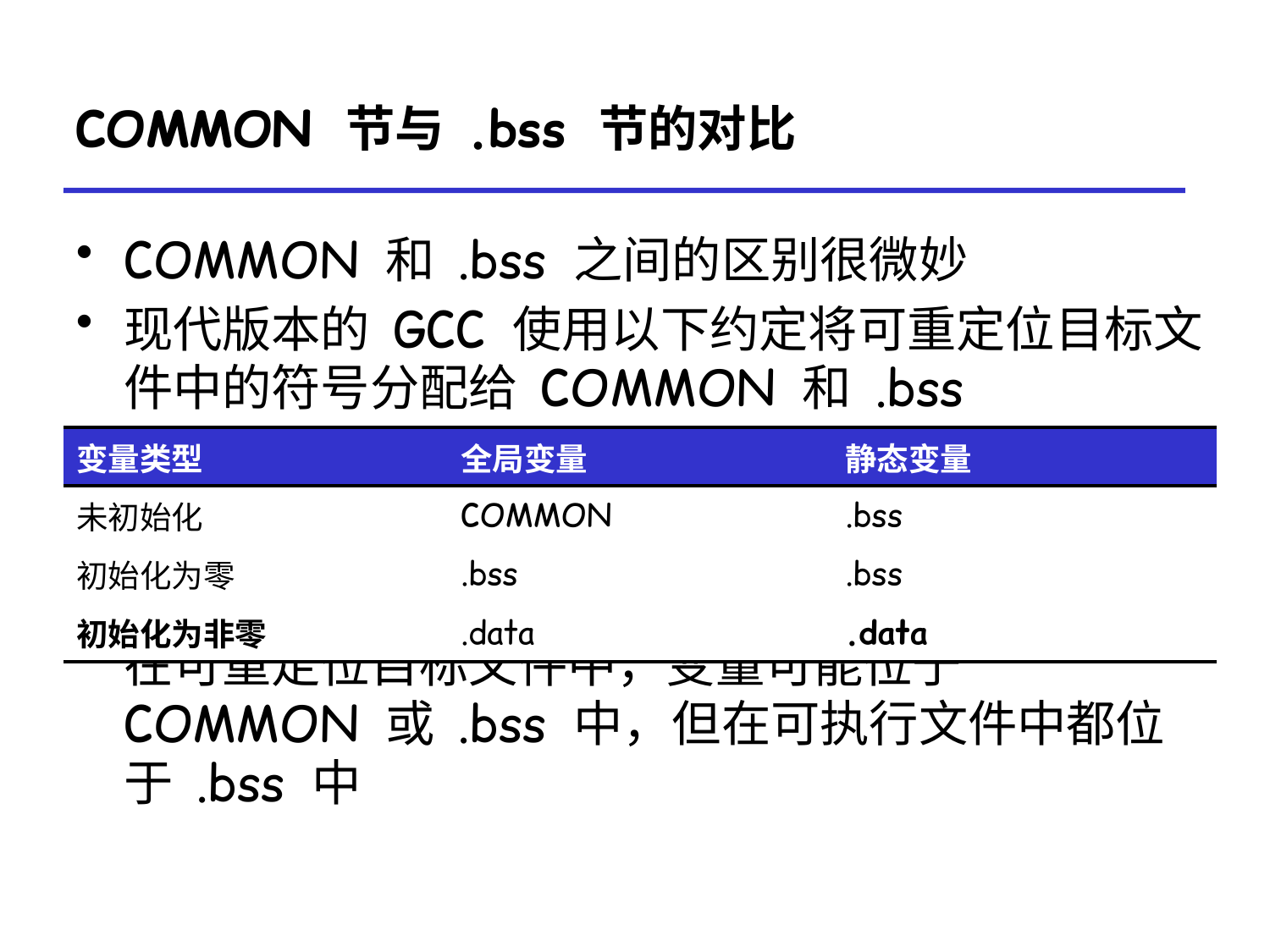

# COMMON 节与 .bss 节的对比
COMMON 和 .bss 之间的区别很微妙
现代版本的 GCC 使用以下约定将可重定位目标文件中的符号分配给 COMMON 和 .bss

在可重定位目标文件中，变量可能位于 COMMON 或 .bss 中，但在可执行文件中都位于 .bss 中
| 变量类型 | 全局变量 | 静态变量 |
| --- | --- | --- |
| 未初始化 | COMMON | .bss |
| 初始化为零 | .bss | .bss |
| 初始化为非零 | .data | .data |